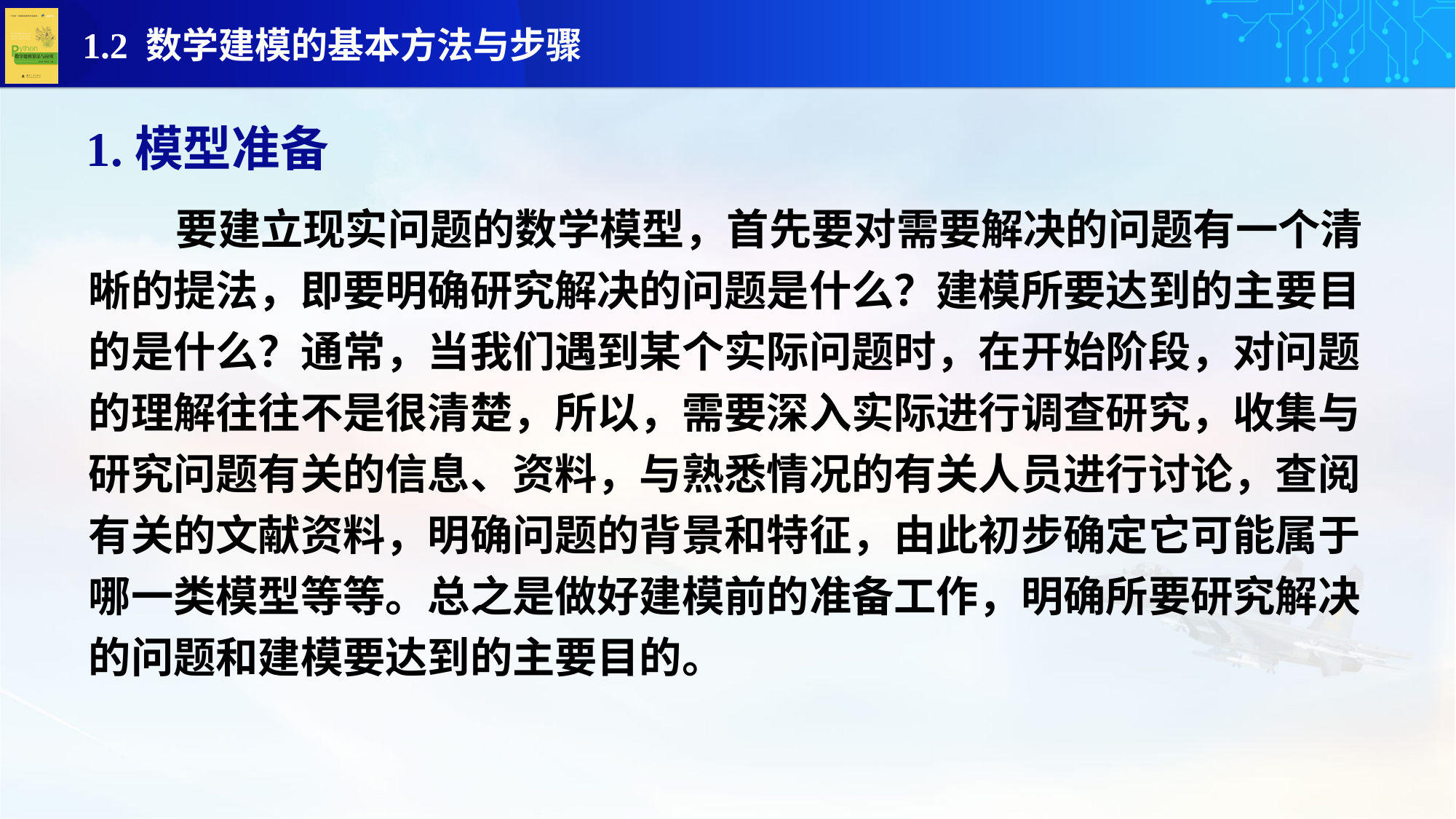

1.模型准备
        要建立现实问题的数学模型，首先要对需要解决的问题有一个清晰的提法，即要明确研究解决的问题是什么？建模所要达到的主要目的是什么？通常，当我们遇到某个实际问题时，在开始阶段，对问题的理解往往不是很清楚，所以，需要深入实际进行调查研究，收集与研究问题有关的信息、资料，与熟悉情况的有关人员进行讨论，查阅有关的文献资料，明确问题的背景和特征，由此初步确定它可能属于哪一类模型等等。总之是做好建模前的准备工作，明确所要研究解决的问题和建模要达到的主要目的。